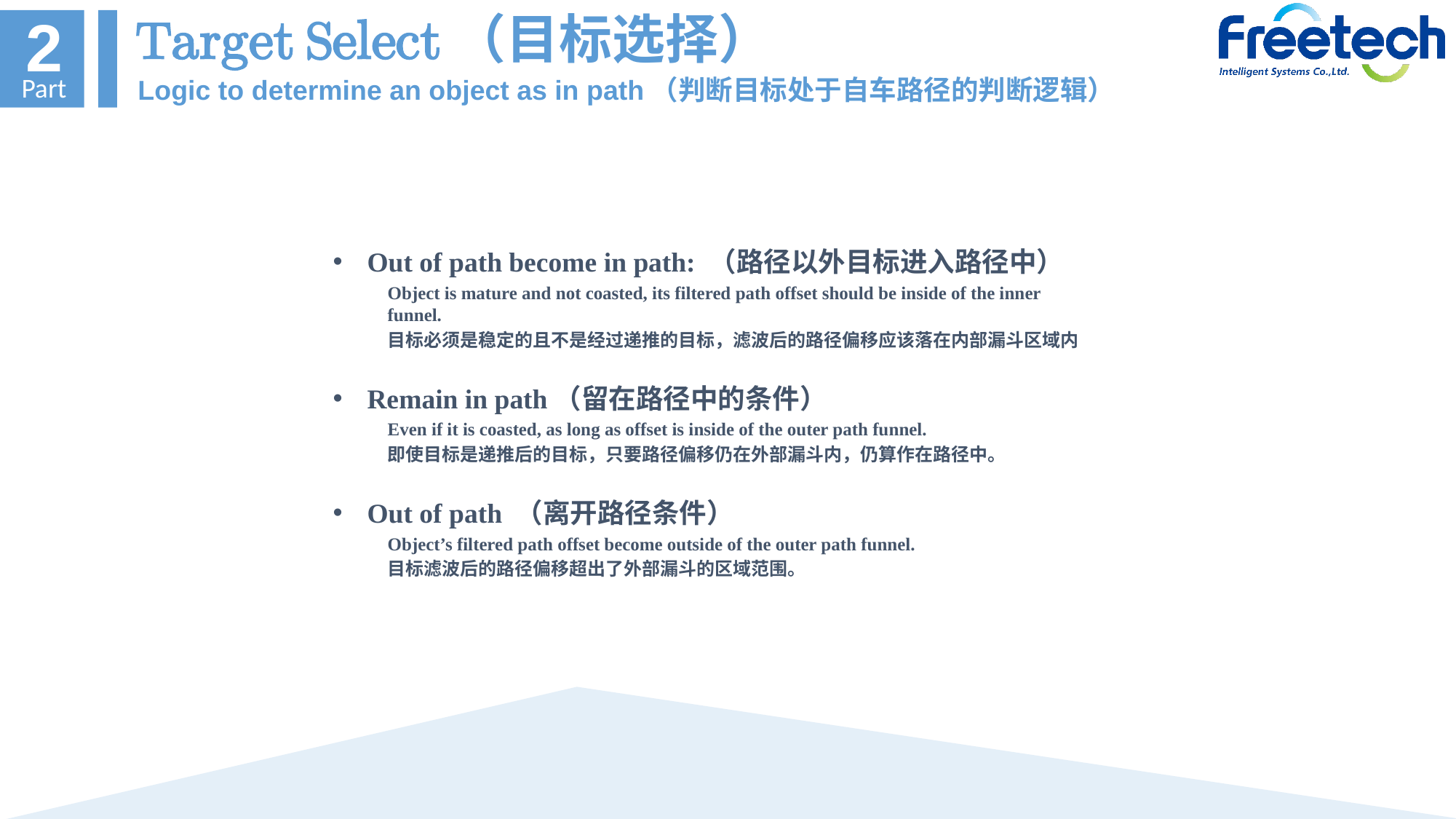

Target Select（目标选择）
2
Part

Logic to determine an object as in path（判断目标处于自车路径的判断逻辑）
Out of path become in path: （路径以外目标进入路径中）
Object is mature and not coasted, its filtered path offset should be inside of the inner funnel.
目标必须是稳定的且不是经过递推的目标，滤波后的路径偏移应该落在内部漏斗区域内

Remain in path（留在路径中的条件）
Even if it is coasted, as long as offset is inside of the outer path funnel.
即使目标是递推后的目标，只要路径偏移仍在外部漏斗内，仍算作在路径中。

Out of path （离开路径条件）
Object’s filtered path offset become outside of the outer path funnel.
目标滤波后的路径偏移超出了外部漏斗的区域范围。